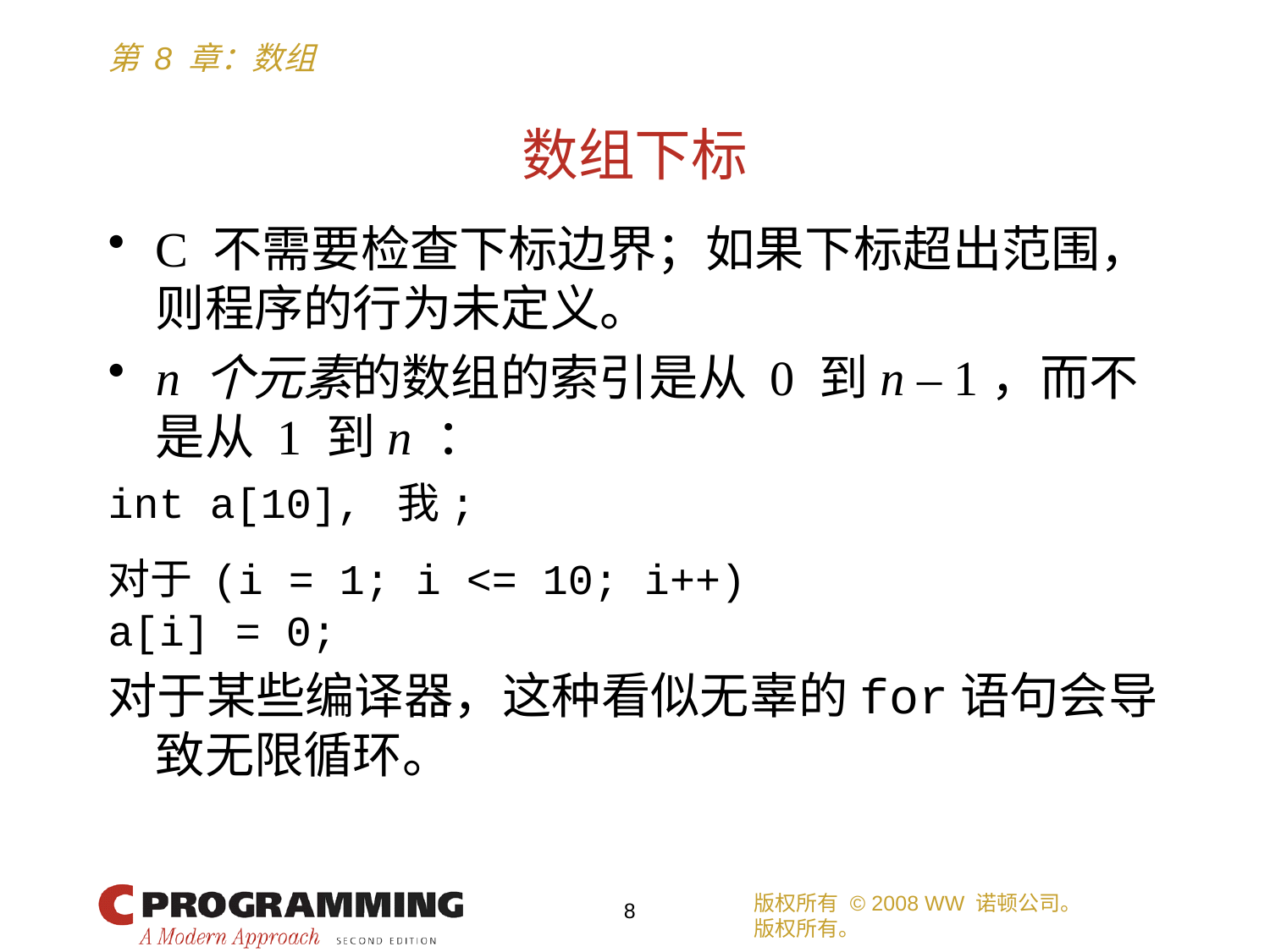

# 数组下标
C 不需要检查下标边界；如果下标超出范围，则程序的行为未定义。
n 个元素的数组的索引是从 0 到n – 1，而不是从 1 到n ：
int a[10], 我;

对于 (i = 1; i <= 10; i++)
a[i] = 0;
对于某些编译器，这种看似无辜的for语句会导致无限循环。
版权所有 © 2008 WW 诺顿公司。
版权所有。
8